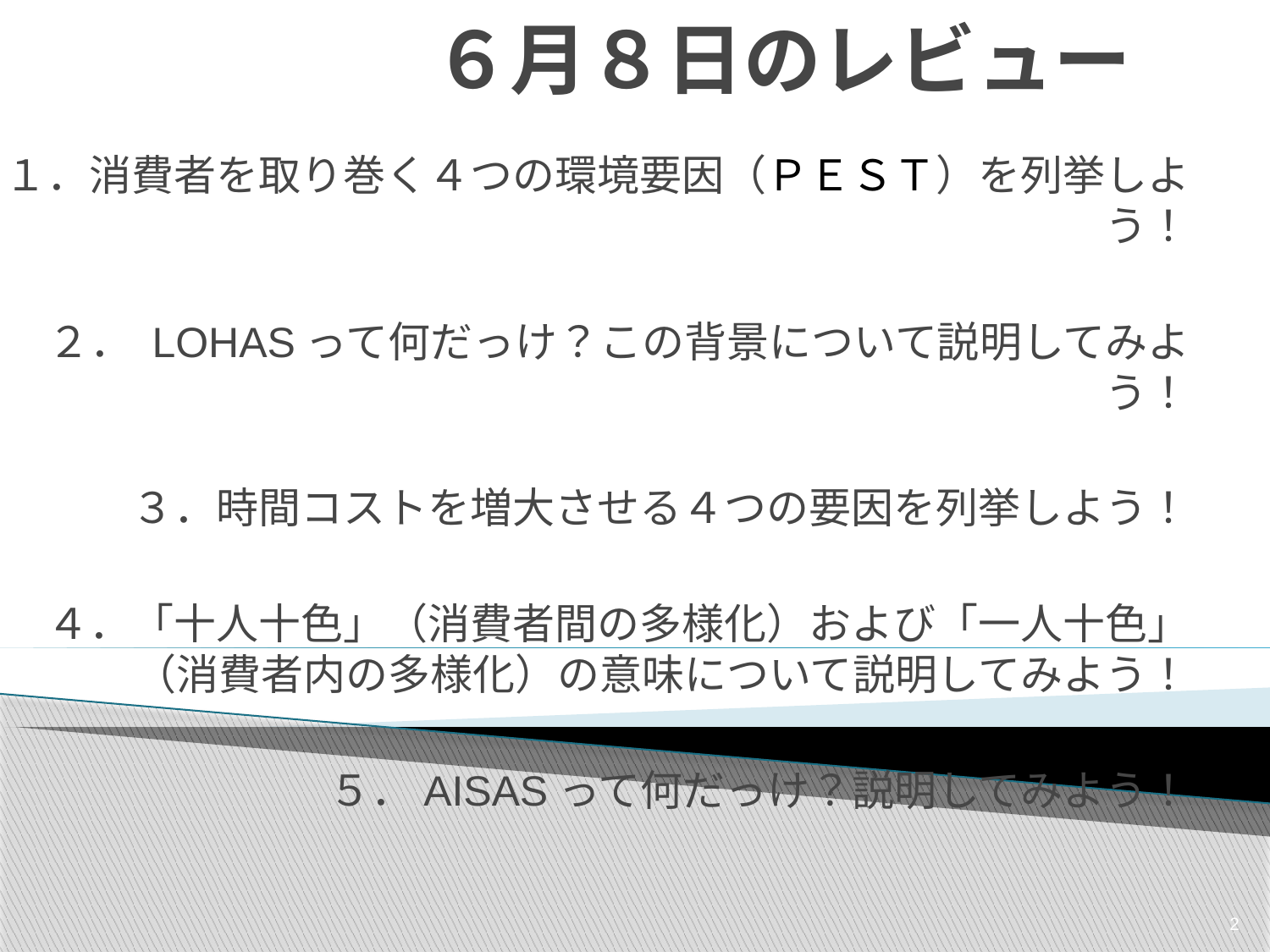

# ６月８日のレビュー

１．消費者を取り巻く４つの環境要因（ＰＥＳＴ）を列挙しよう！

２． LOHASって何だっけ？この背景について説明してみよう！

３．時間コストを増大させる４つの要因を列挙しよう！

４．「十人十色」（消費者間の多様化）および「一人十色」（消費者内の多様化）の意味について説明してみよう！

５．AISASって何だっけ？説明してみよう！

2